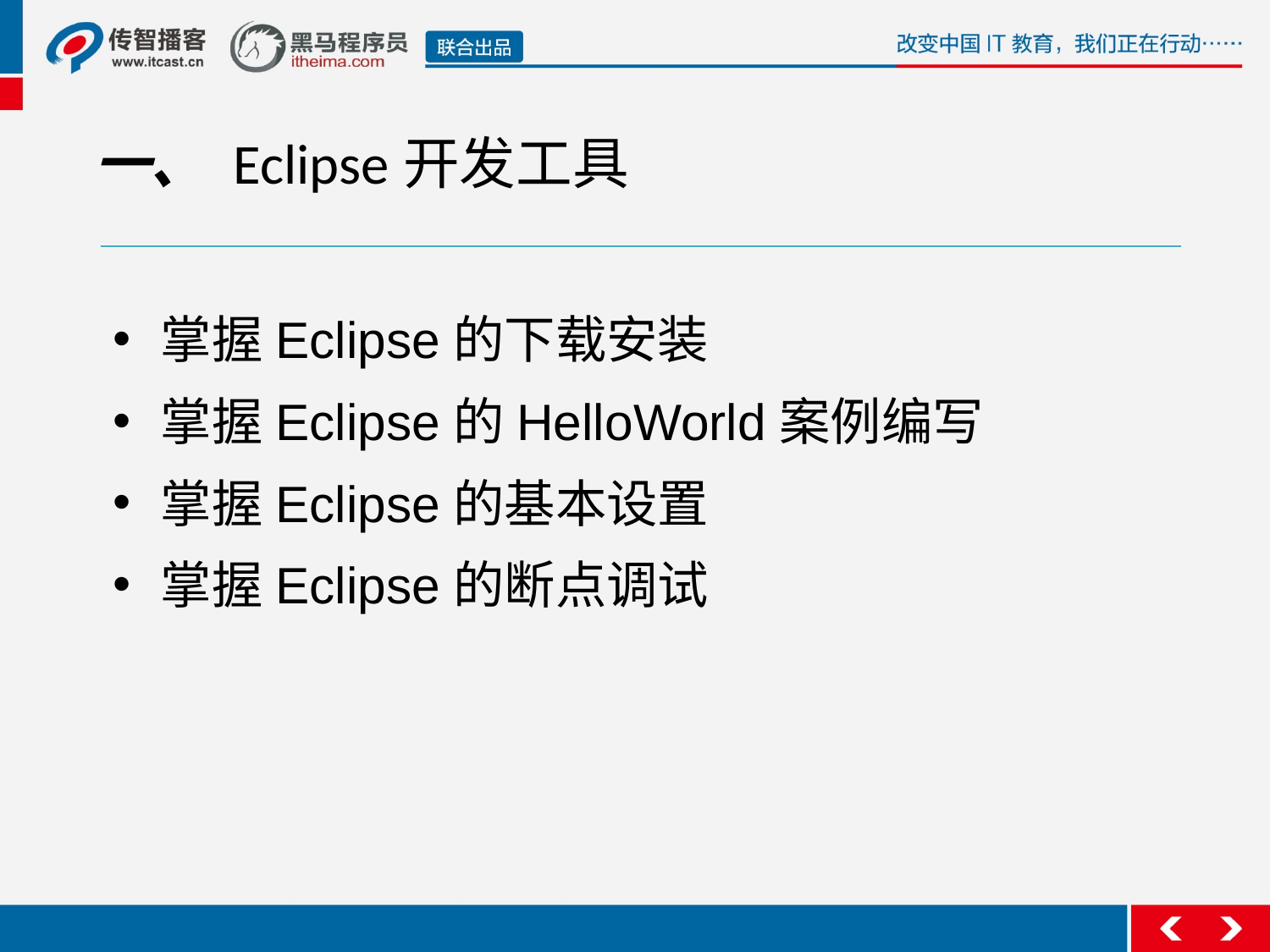

一、 Eclipse开发工具
掌握Eclipse的下载安装
掌握Eclipse的HelloWorld案例编写
掌握Eclipse的基本设置
掌握Eclipse的断点调试